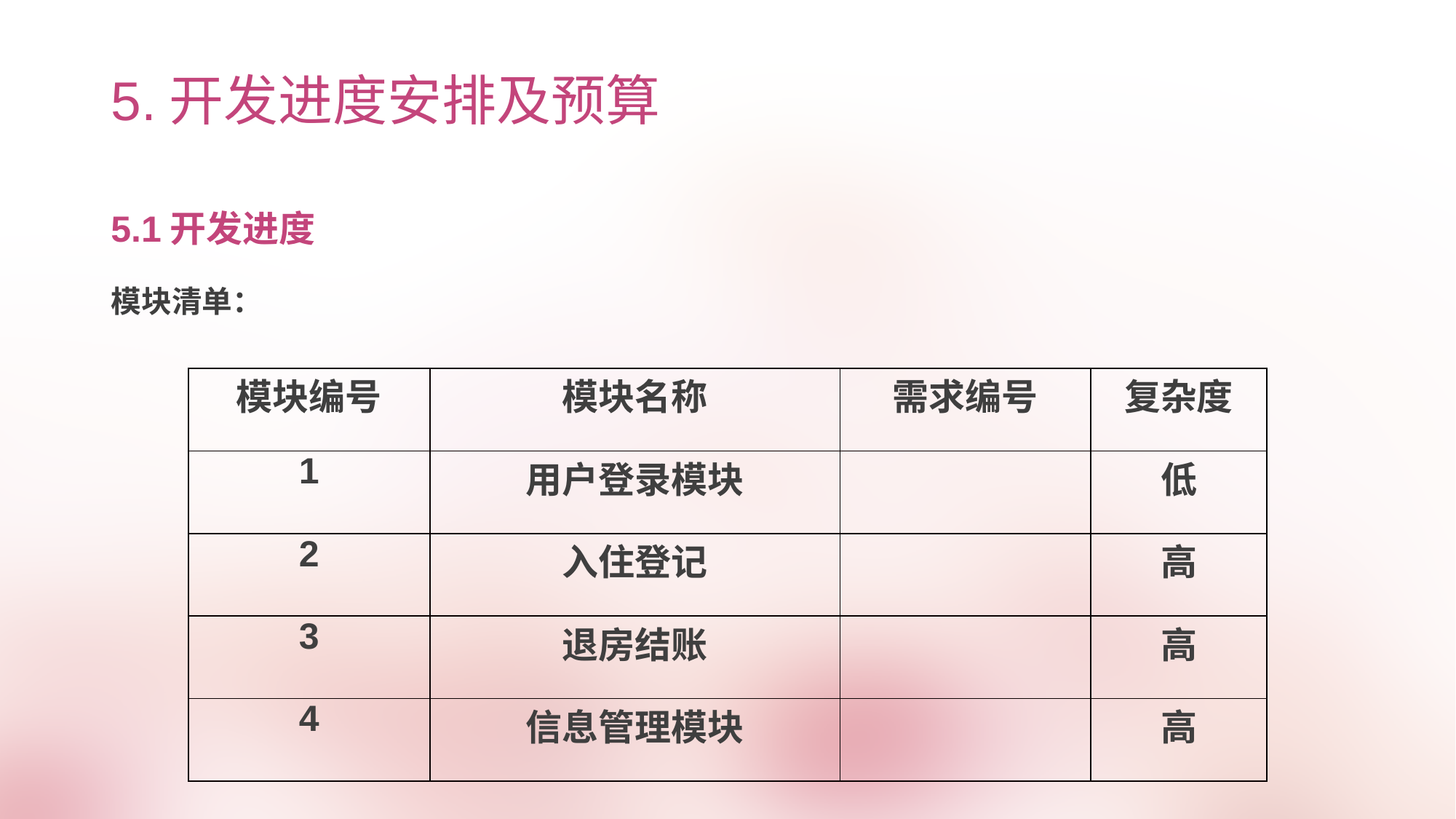

# 5.开发进度安排及预算
5.1开发进度
模块清单：

| 模块编号 | 模块名称 | 需求编号 | 复杂度 |
| --- | --- | --- | --- |
| 1 | 用户登录模块 |  | 低 |
| 2 | 入住登记 |  | 高 |
| 3 | 退房结账 |  | 高 |
| 4 | 信息管理模块 |  | 高 |